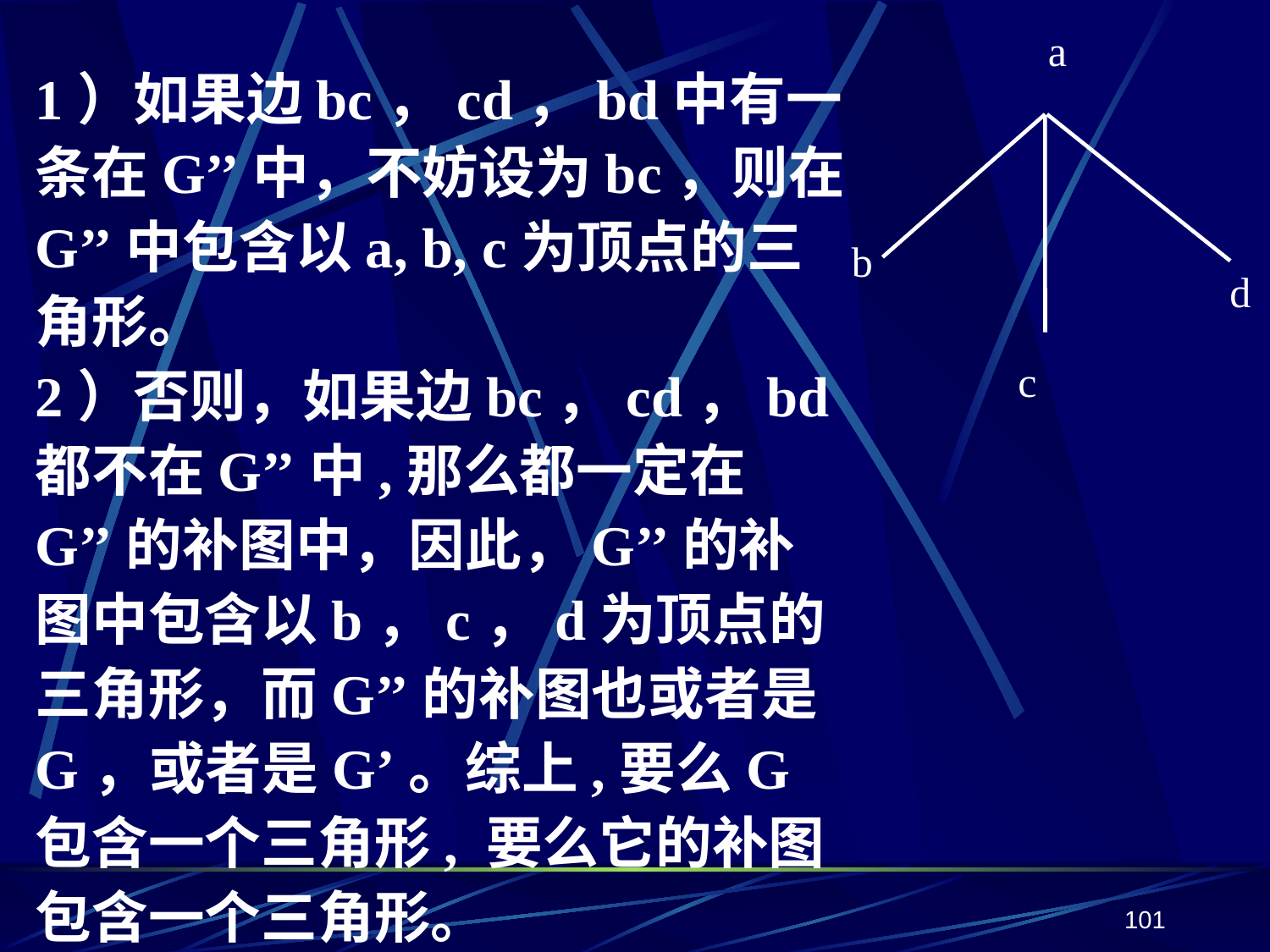

a

b
d
c

1）如果边bc，cd，bd中有一条在G’’中，不妨设为bc，则在G’’中包含以a, b, c为顶点的三角形。
2）否则，如果边bc，cd，bd都不在G’’中,那么都一定在G’’的补图中，因此，G’’的补图中包含以b，c，d为顶点的三角形，而G’’的补图也或者是G，或者是G’。综上,要么G包含一个三角形, 要么它的补图包含一个三角形。

101